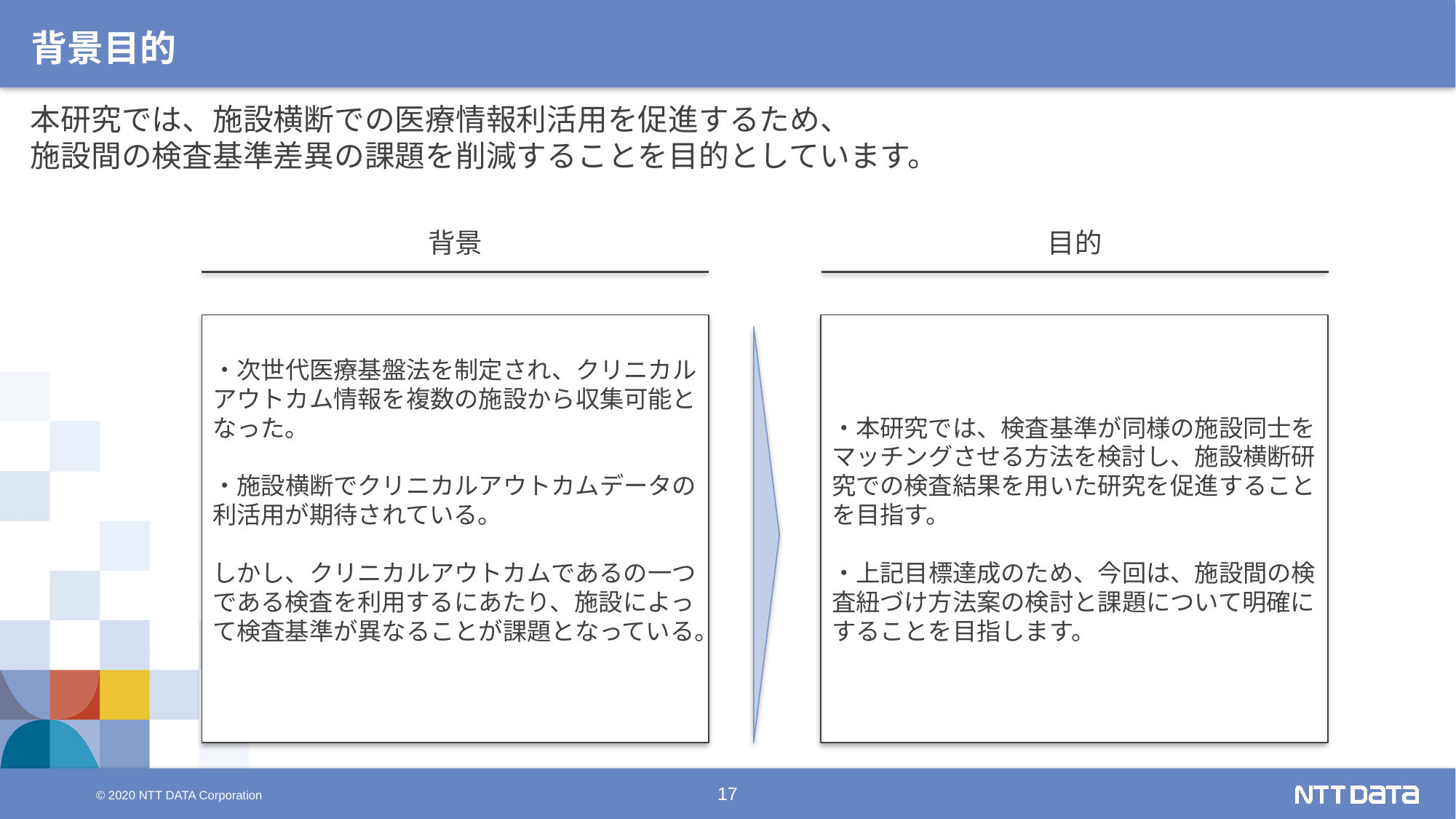

# 背景目的
本研究では、施設横断での医療情報利活用を促進するため、
施設間の検査基準差異の課題を削減することを目的としています。
背景
目的
・次世代医療基盤法を制定され、クリニカルアウトカム情報を複数の施設から収集可能となった。

・施設横断でクリニカルアウトカムデータの利活用が期待されている。

しかし、クリニカルアウトカムであるの一つである検査を利用するにあたり、施設によって検査基準が異なることが課題となっている。

・本研究では、検査基準が同様の施設同士をマッチングさせる方法を検討し、施設横断研究での検査結果を用いた研究を促進することを目指す。

・上記目標達成のため、今回は、施設間の検査紐づけ方法案の検討と課題について明確にすることを目指します。